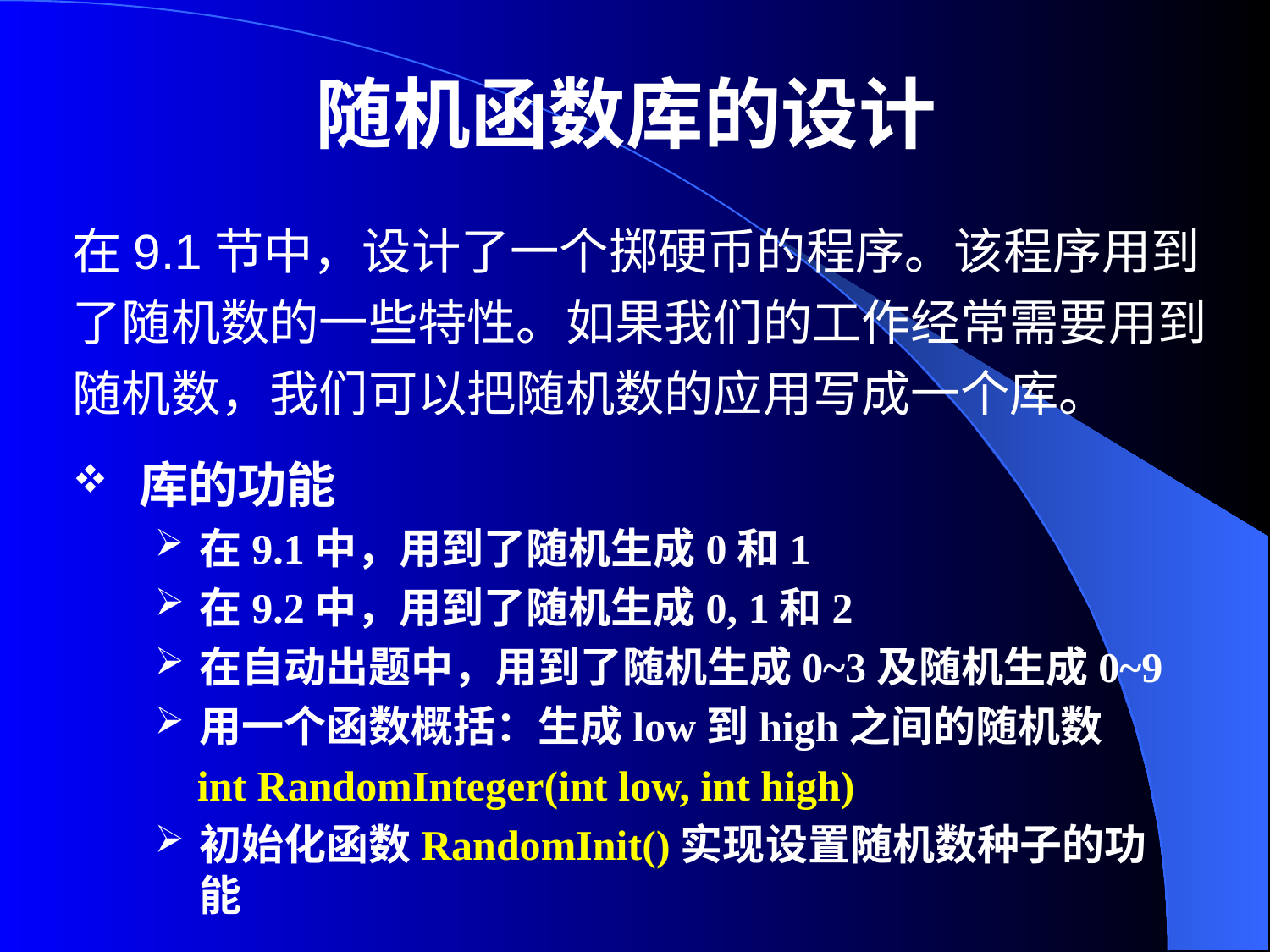

# 随机函数库的设计
在9.1节中，设计了一个掷硬币的程序。该程序用到了随机数的一些特性。如果我们的工作经常需要用到随机数，我们可以把随机数的应用写成一个库。
库的功能
在9.1中，用到了随机生成0和1
在9.2中，用到了随机生成0, 1和2
在自动出题中，用到了随机生成0~3及随机生成0~9
用一个函数概括：生成low到high之间的随机数
    int RandomInteger(int low, int high)
初始化函数RandomInit()实现设置随机数种子的功能